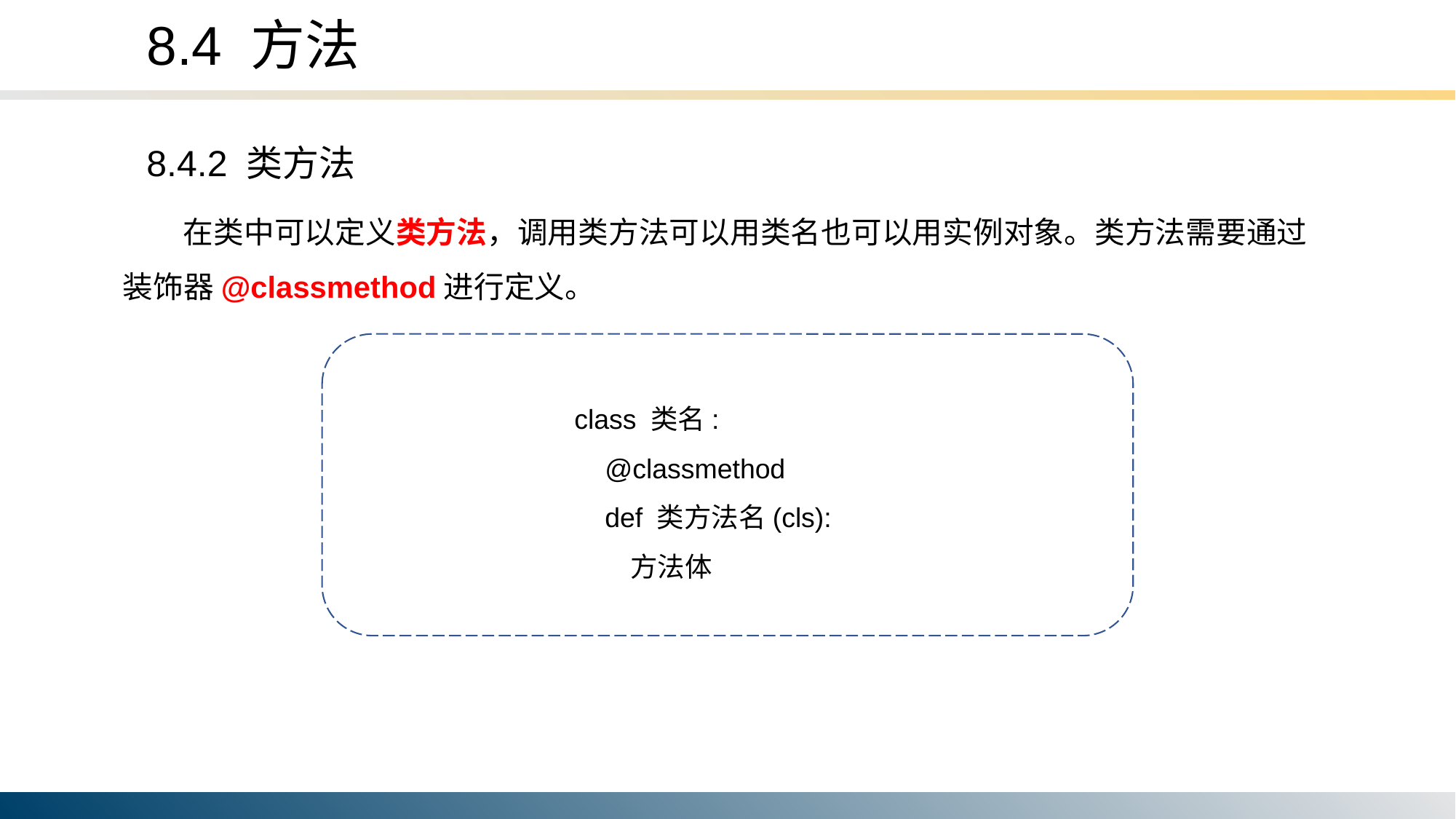

8.4 方法
8.4.2 类方法
在类中可以定义类方法，调用类方法可以用类名也可以用实例对象。类方法需要通过装饰器@classmethod进行定义。

class 类名:
    @classmethod
    def 类方法名(cls):
        方法体